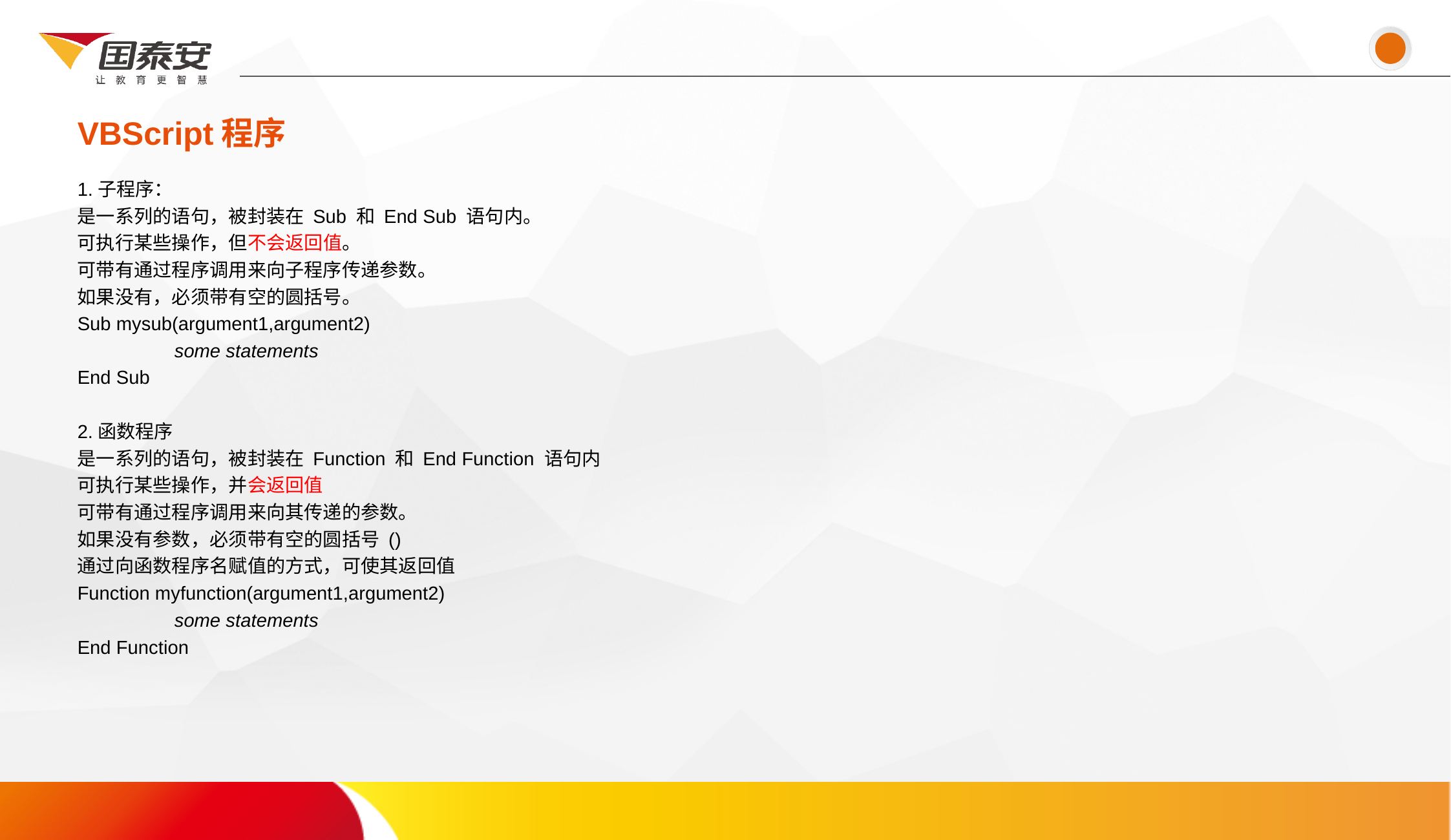

VBScript程序
# 1.子程序： 是一系列的语句，被封装在 Sub 和 End Sub 语句内。 可执行某些操作，但不会返回值。 可带有通过程序调用来向子程序传递参数。 如果没有，必须带有空的圆括号。 Sub mysub(argument1,argument2) some statements End Sub 2.函数程序 是一系列的语句，被封装在 Function 和 End Function 语句内 可执行某些操作，并会返回值 可带有通过程序调用来向其传递的参数。 如果没有参数，必须带有空的圆括号 () 通过向函数程序名赋值的方式，可使其返回值 Function myfunction(argument1,argument2) some statements End Function